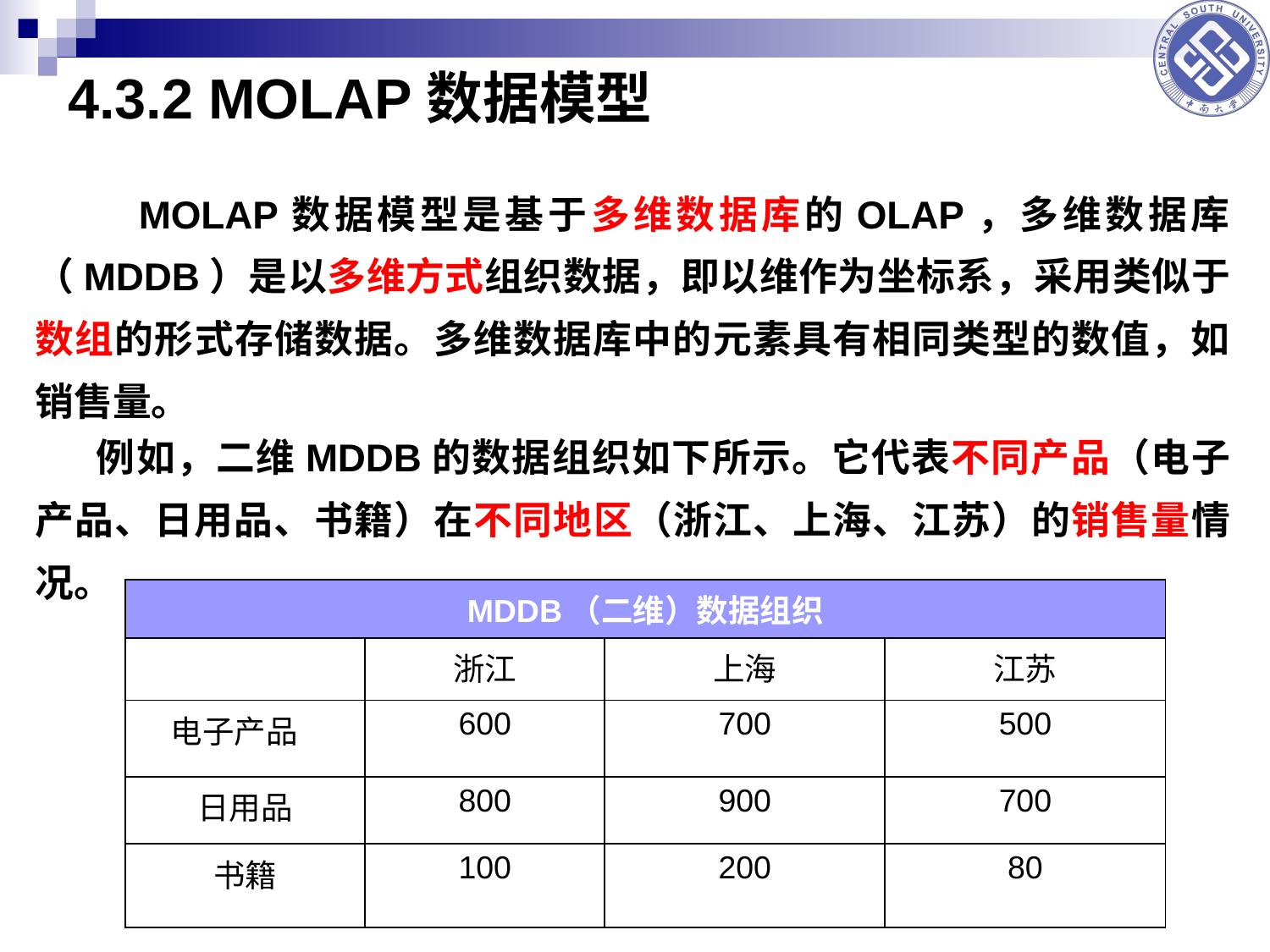

4.3.2 MOLAP数据模型
       MOLAP数据模型是基于多维数据库的OLAP，多维数据库（MDDB）是以多维方式组织数据，即以维作为坐标系，采用类似于数组的形式存储数据。多维数据库中的元素具有相同类型的数值，如销售量。
     例如，二维MDDB的数据组织如下所示。它代表不同产品（电子产品、日用品、书籍）在不同地区（浙江、上海、江苏）的销售量情况。
| MDDB（二维）数据组织 |  |  |  |
| --- | --- | --- | --- |
|  | 浙江 | 上海 | 江苏 |
| 电子产品 | 600 | 700 | 500 |
| 日用品 | 800 | 900 | 700 |
| 书籍 | 100 | 200 | 80 |